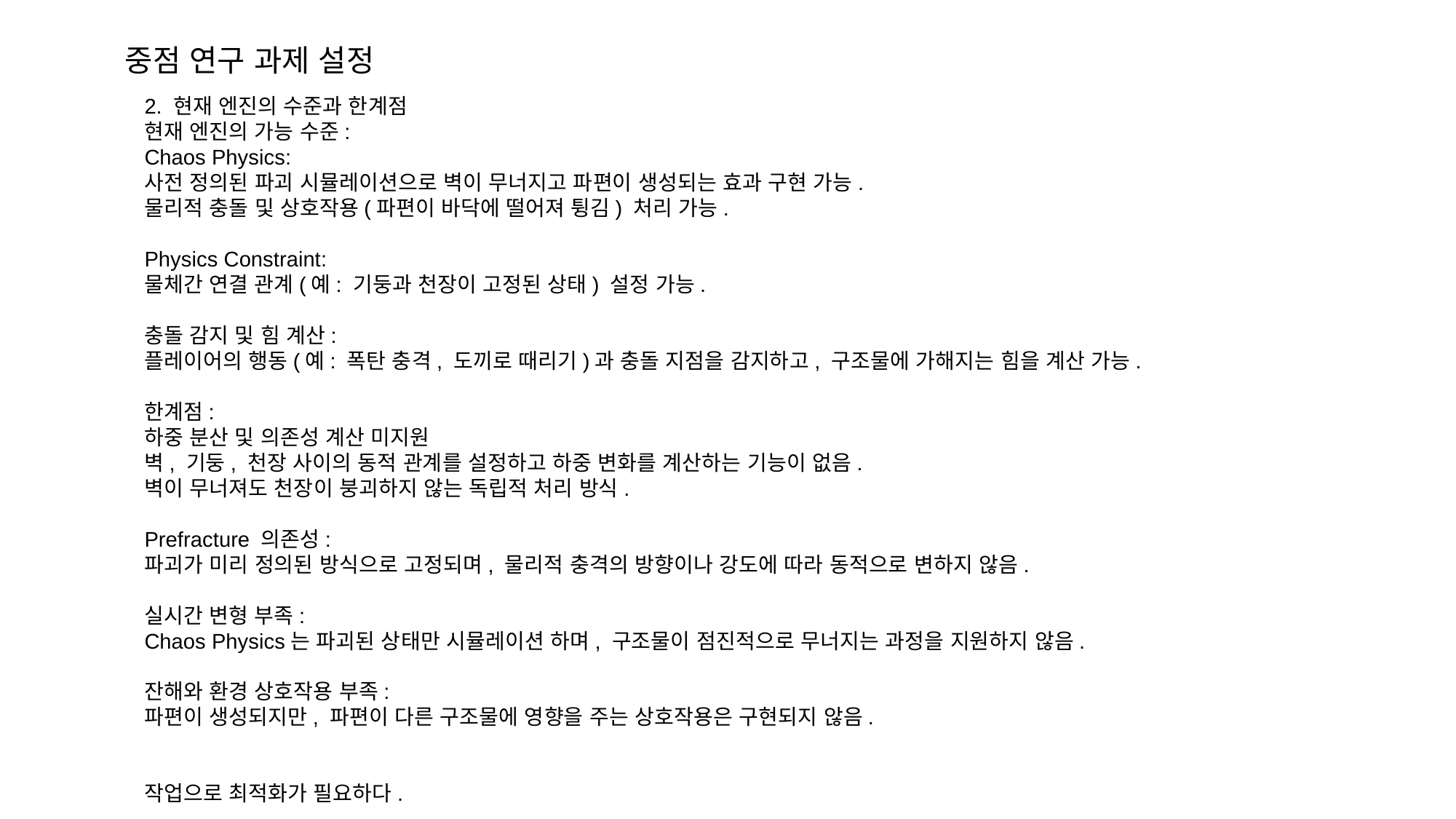

# 중점 연구 과제 설정
2. 현재 엔진의 수준과 한계점
현재 엔진의 가능 수준:
Chaos Physics:
사전 정의된 파괴 시뮬레이션으로 벽이 무너지고 파편이 생성되는 효과 구현 가능.
물리적 충돌 및 상호작용(파편이 바닥에 떨어져 튕김) 처리 가능.

Physics Constraint:
물체간 연결 관계(예: 기둥과 천장이 고정된 상태) 설정 가능.

충돌 감지 및 힘 계산:
플레이어의 행동(예: 폭탄 충격, 도끼로 때리기)과 충돌 지점을 감지하고, 구조물에 가해지는 힘을 계산 가능.

한계점:
하중 분산 및 의존성 계산 미지원
벽, 기둥, 천장 사이의 동적 관계를 설정하고 하중 변화를 계산하는 기능이 없음.
벽이 무너져도 천장이 붕괴하지 않는 독립적 처리 방식.

Prefracture 의존성:
파괴가 미리 정의된 방식으로 고정되며, 물리적 충격의 방향이나 강도에 따라 동적으로 변하지 않음.

실시간 변형 부족:
Chaos Physics는 파괴된 상태만 시뮬레이션 하며, 구조물이 점진적으로 무너지는 과정을 지원하지 않음.

잔해와 환경 상호작용 부족:
파편이 생성되지만, 파편이 다른 구조물에 영향을 주는 상호작용은 구현되지 않음.

작업으로 최적화가 필요하다.